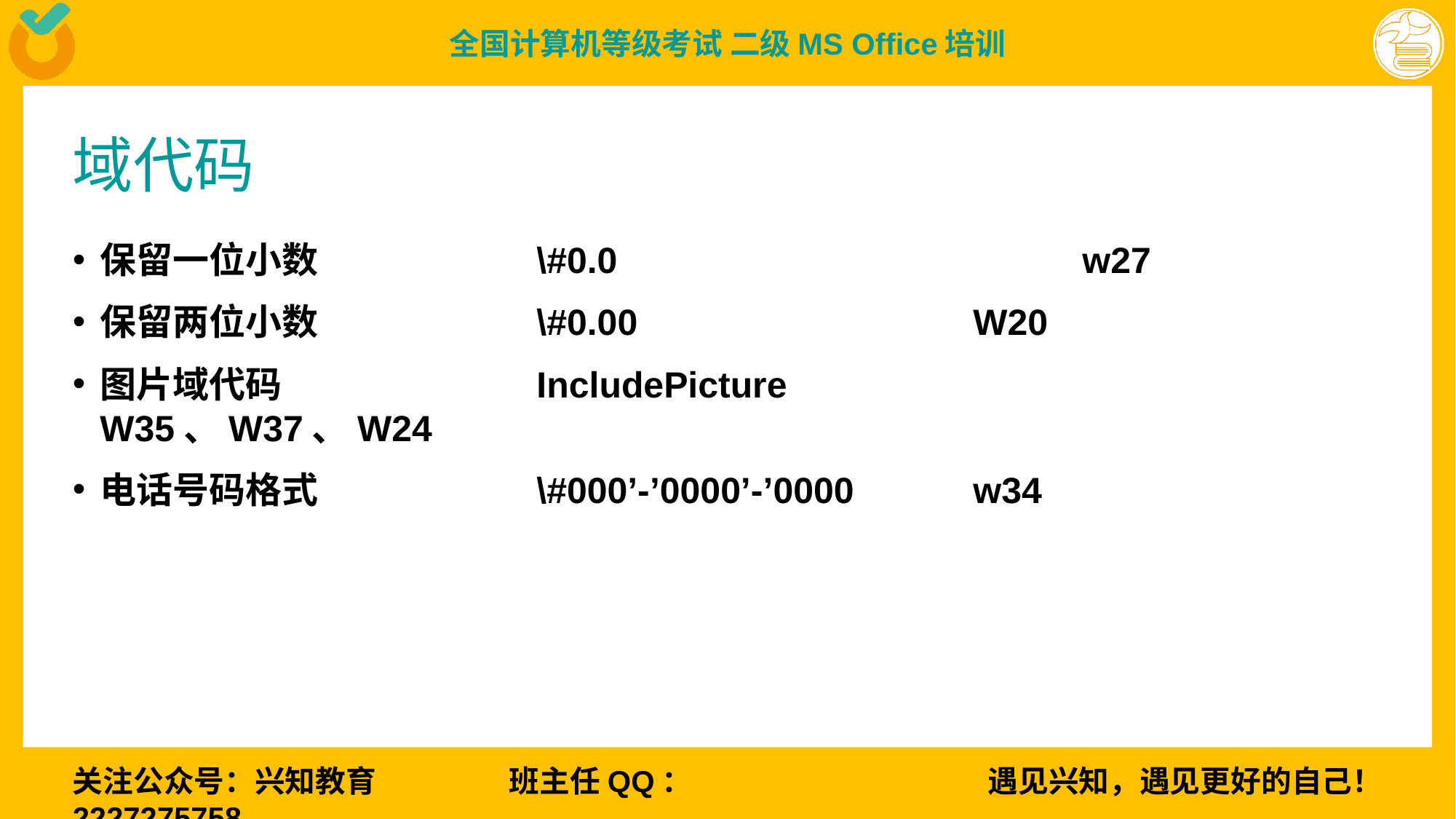

# 域代码
保留一位小数		\#0.0					w27
保留两位小数		\#0.00				W20
图片域代码			IncludePicture			W35、W37、W24
电话号码格式		\#000’-’0000’-’0000		w34